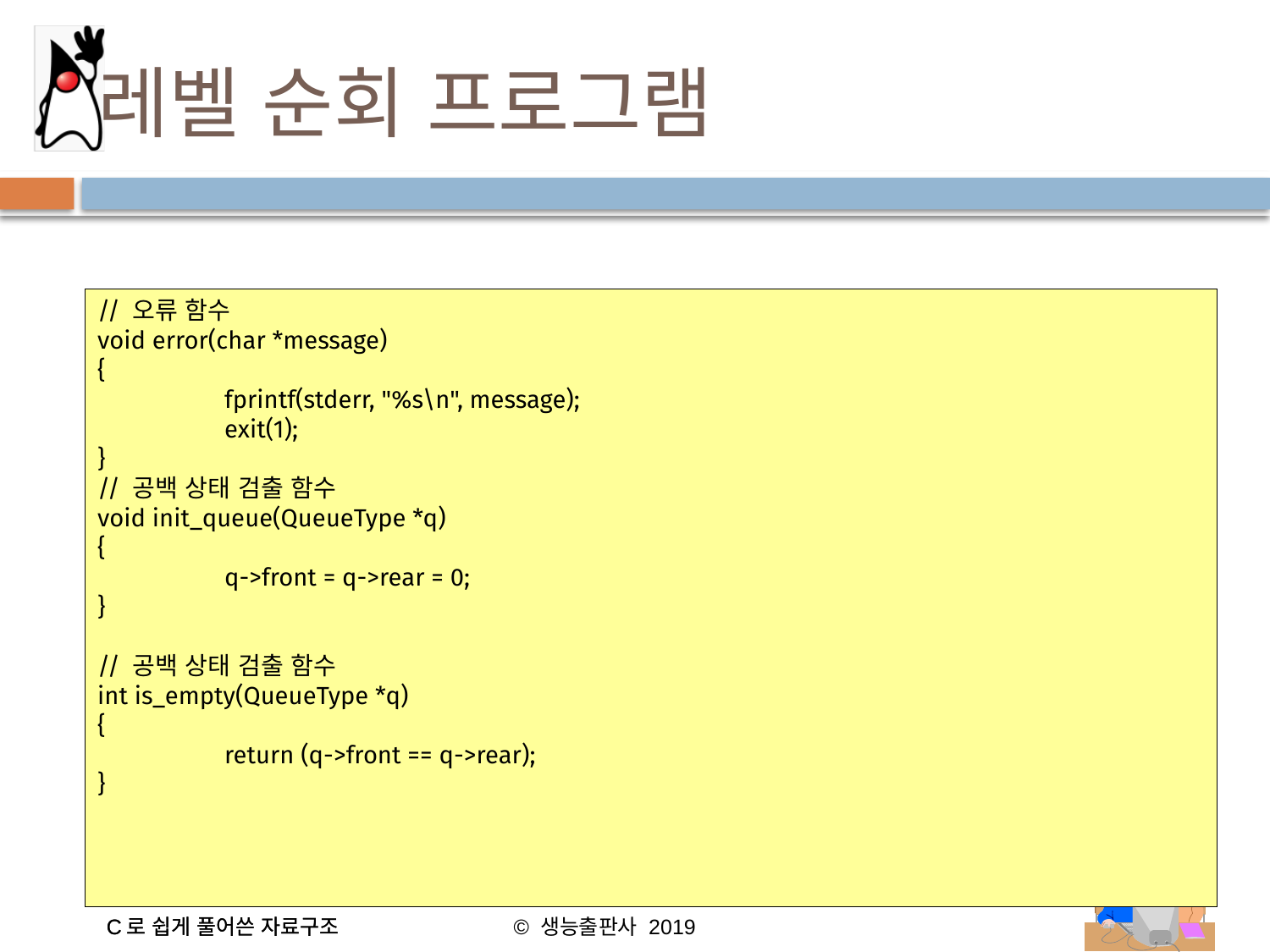

# 레벨 순회 프로그램
// 오류 함수
void error(char *message)
{
	fprintf(stderr, "%s\n", message);
	exit(1);
}
// 공백 상태 검출 함수
void init_queue(QueueType *q)
{
	q->front = q->rear = 0;
}

// 공백 상태 검출 함수
int is_empty(QueueType *q)
{
	return (q->front == q->rear);
}